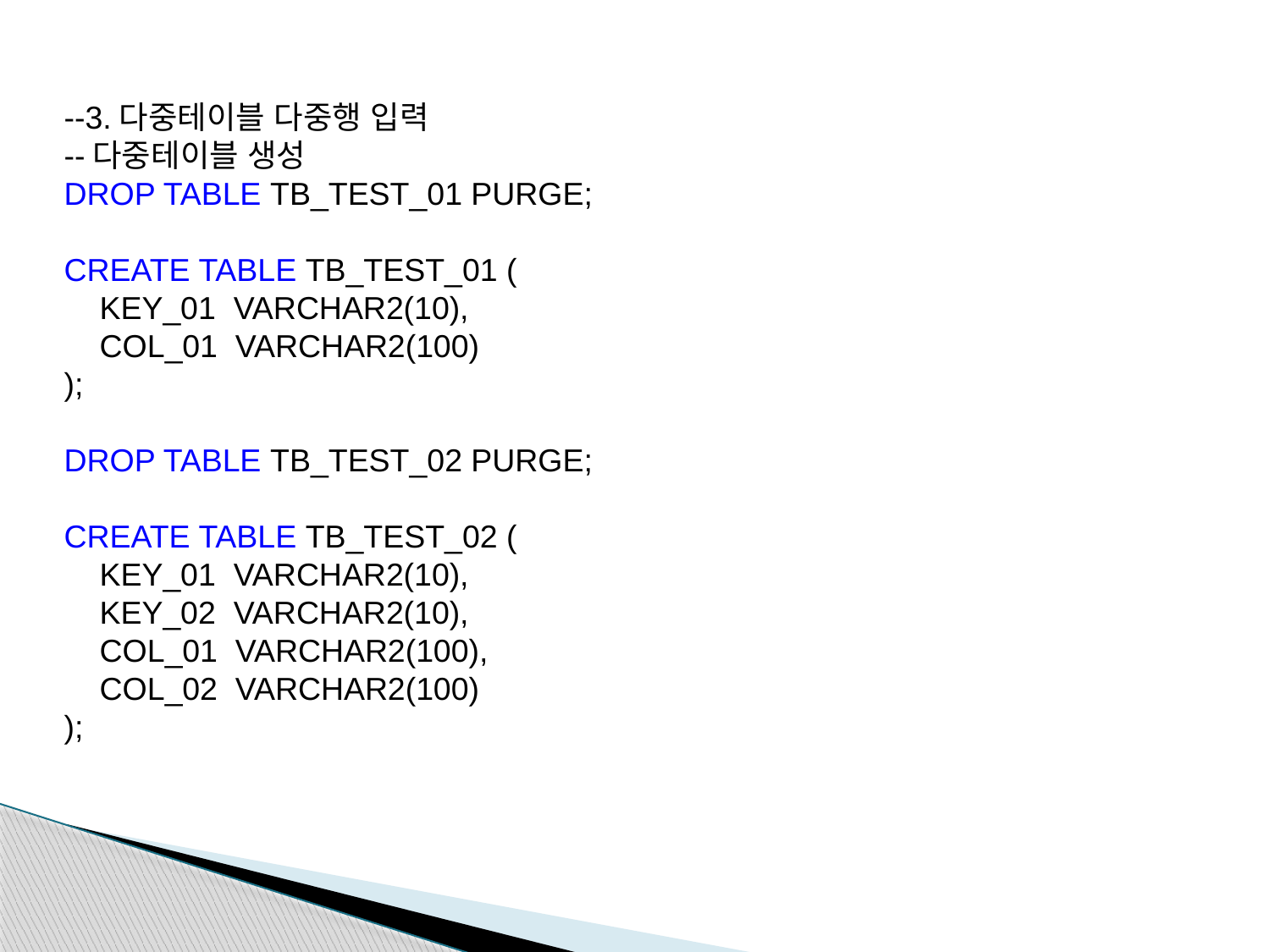

--3.다중테이블 다중행 입력
--다중테이블 생성
DROP TABLE TB_TEST_01 PURGE;

CREATE TABLE TB_TEST_01 (
    KEY_01  VARCHAR2(10),
    COL_01  VARCHAR2(100)
);

DROP TABLE TB_TEST_02 PURGE;

CREATE TABLE TB_TEST_02 (
    KEY_01  VARCHAR2(10),
    KEY_02  VARCHAR2(10),
    COL_01  VARCHAR2(100),
    COL_02  VARCHAR2(100)
);